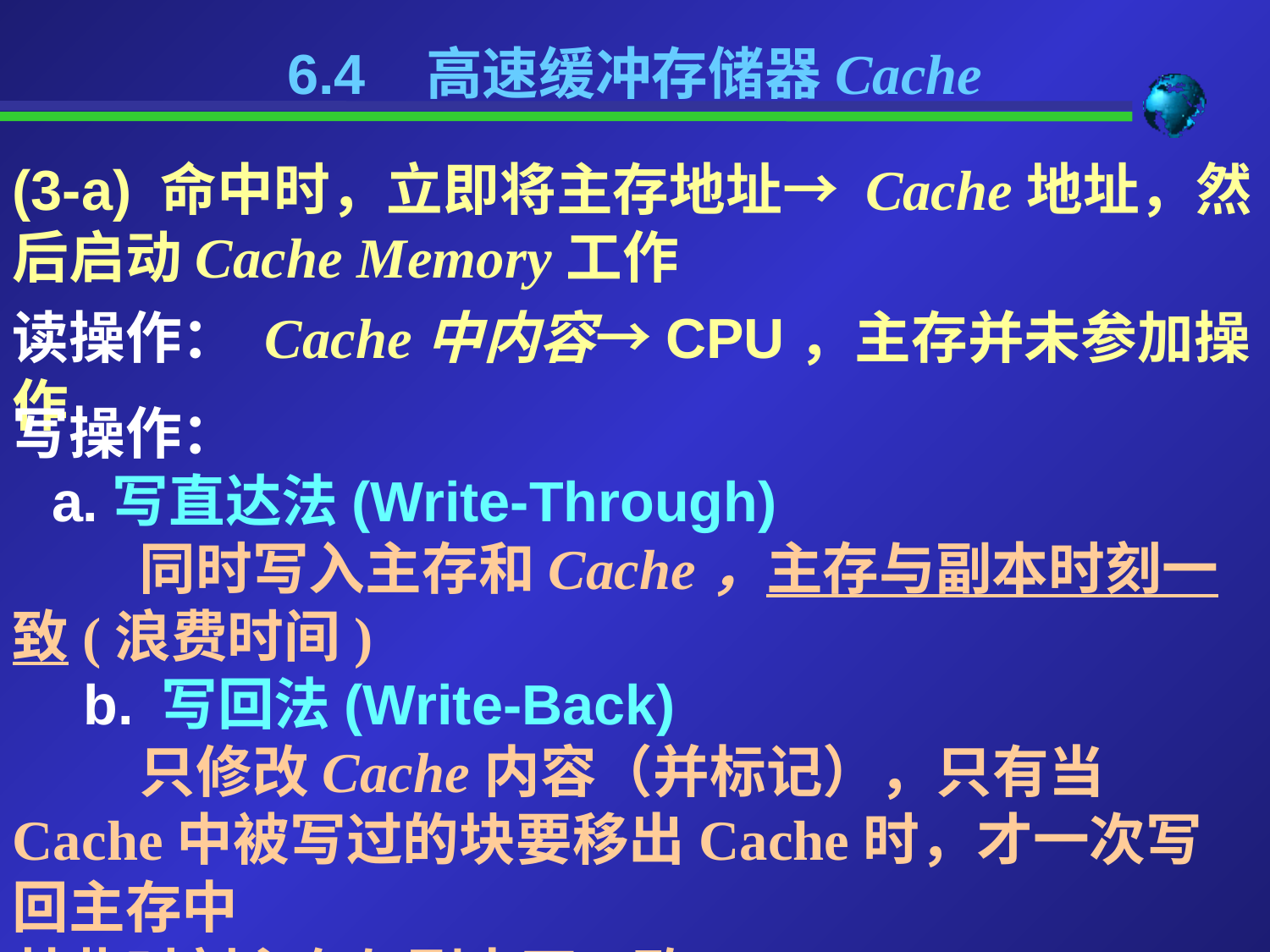

6.4   高速缓冲存储器Cache
(3-a) 命中时，立即将主存地址→ Cache地址，然后启动Cache Memory工作
读操作： Cache中内容→CPU，主存并未参加操作
写操作：
  a.写直达法(Write-Through)
	同时写入主存和Cache，主存与副本时刻一致(浪费时间)
     b. 写回法(Write-Back)
	只修改Cache内容（并标记），只有当Cache中被写过的块要移出Cache时，才一次写回主存中
某些时刻主存与副本不一致
57